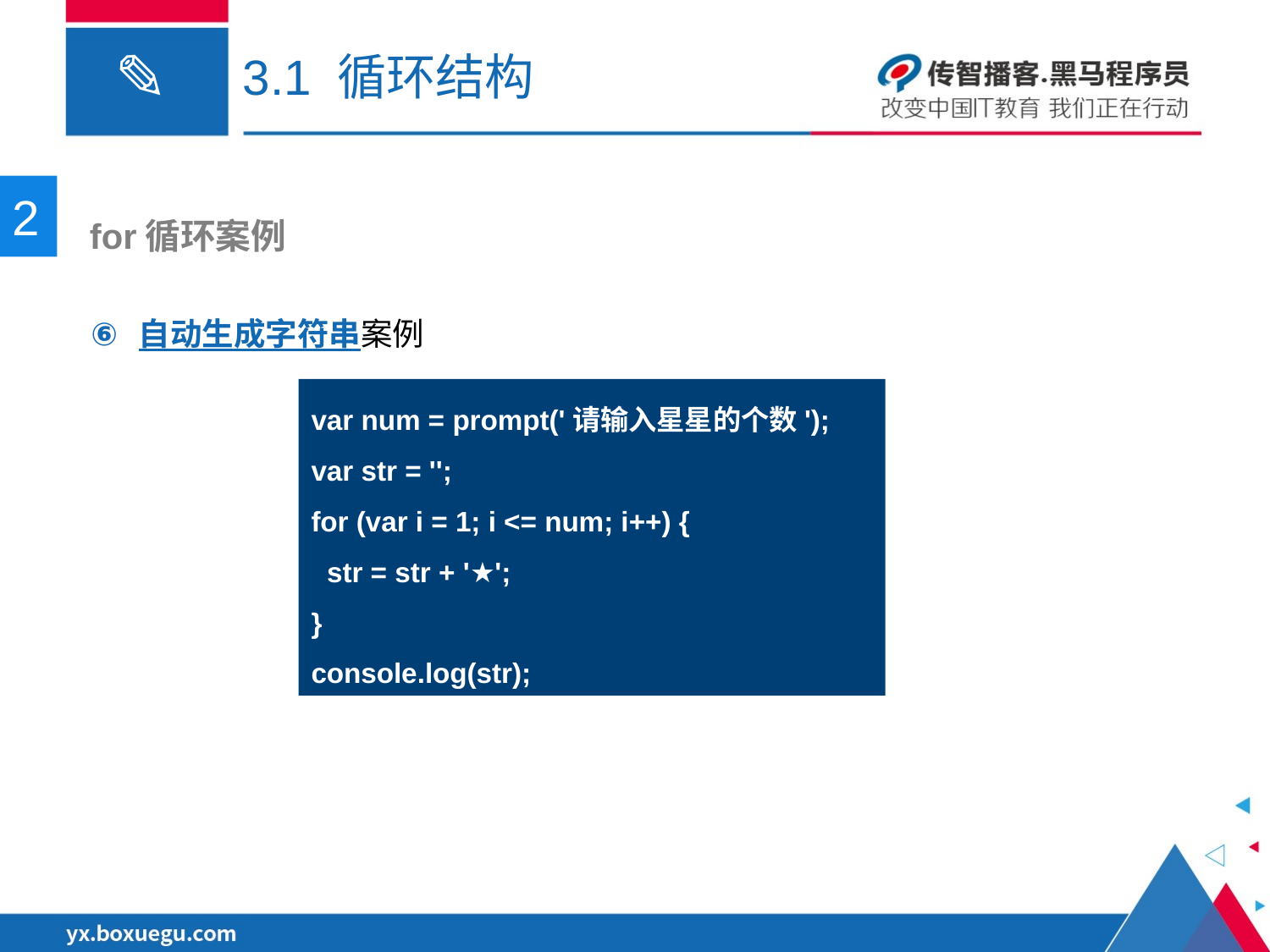

# 3.1 循环结构

2
  for循环案例
自动生成字符串案例
var num = prompt('请输入星星的个数');
var str = '';
for (var i = 1; i <= num; i++) {
  str = str + '★';
}
console.log(str);